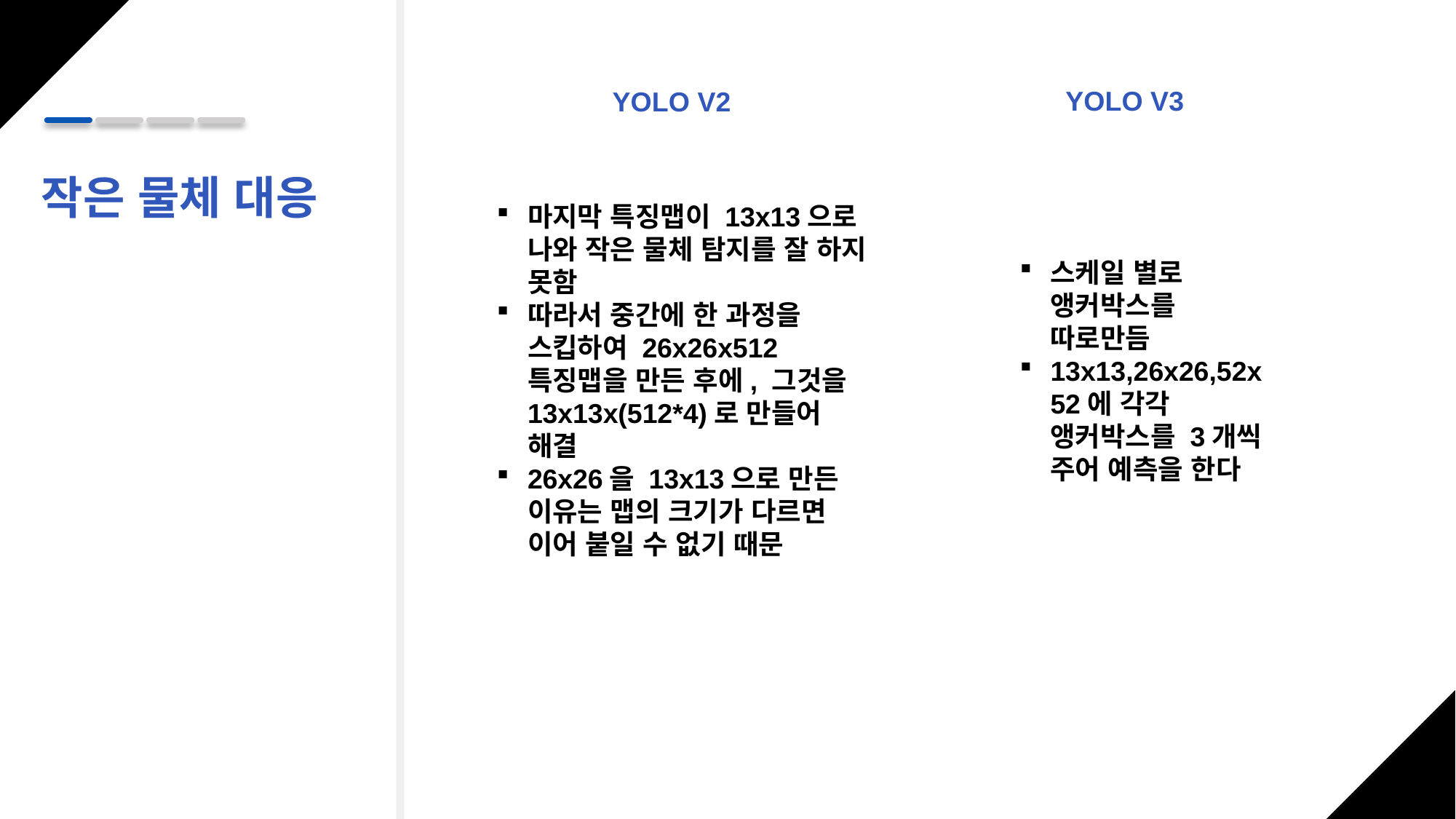

YOLO V3
YOLO V2
작은 물체 대응
마지막 특징맵이 13x13으로 나와 작은 물체 탐지를 잘 하지 못함
따라서 중간에 한 과정을 스킵하여 26x26x512특징맵을 만든 후에, 그것을 13x13x(512*4)로 만들어 해결
26x26을 13x13으로 만든 이유는 맵의 크기가 다르면 이어 붙일 수 없기 때문
스케일 별로 앵커박스를 따로만듬
13x13,26x26,52x52에 각각 앵커박스를 3개씩 주어 예측을 한다